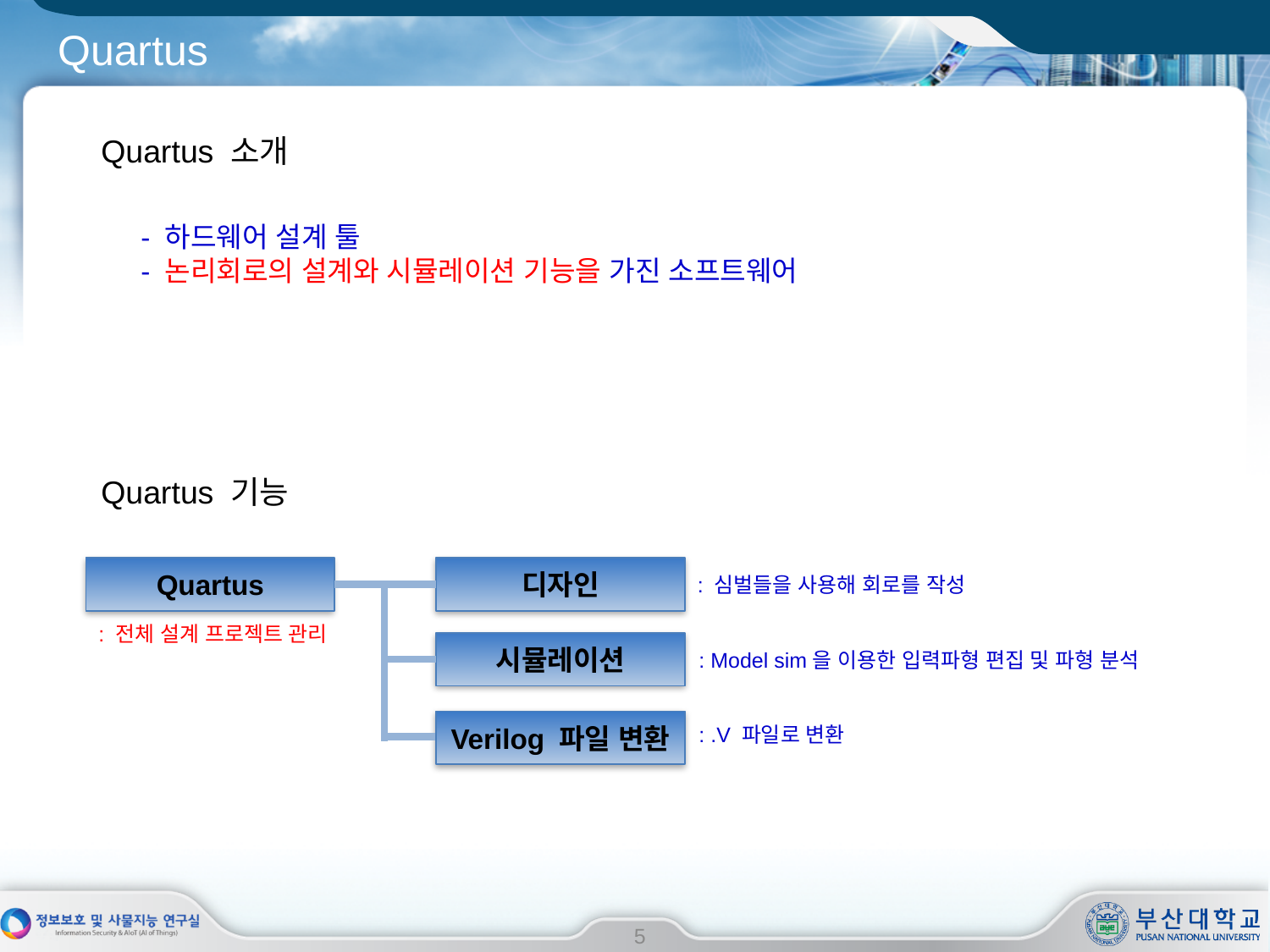

# Quartus
Quartus 소개
- 하드웨어 설계 툴
- 논리회로의 설계와 시뮬레이션 기능을 가진 소프트웨어
Quartus 기능
Quartus
디자인
: 심벌들을 사용해 회로를 작성
: 전체 설계 프로젝트 관리
시뮬레이션
: Model sim을 이용한 입력파형 편집 및 파형 분석
Verilog 파일 변환
: .V 파일로 변환
5